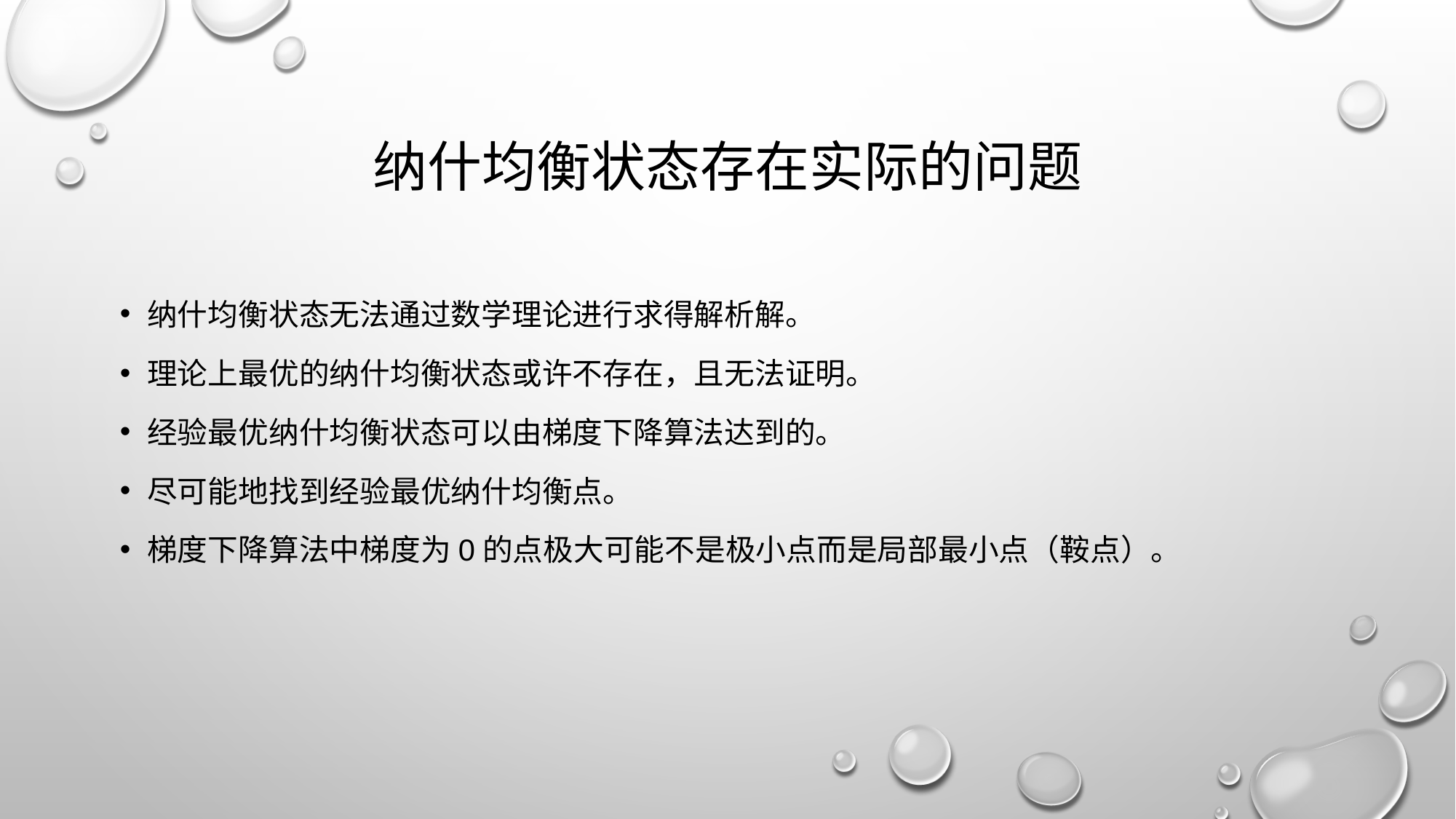

# 纳什均衡状态存在实际的问题
纳什均衡状态无法通过数学理论进行求得解析解。
理论上最优的纳什均衡状态或许不存在，且无法证明。
经验最优纳什均衡状态可以由梯度下降算法达到的。
尽可能地找到经验最优纳什均衡点。
梯度下降算法中梯度为0的点极大可能不是极小点而是局部最小点（鞍点）。